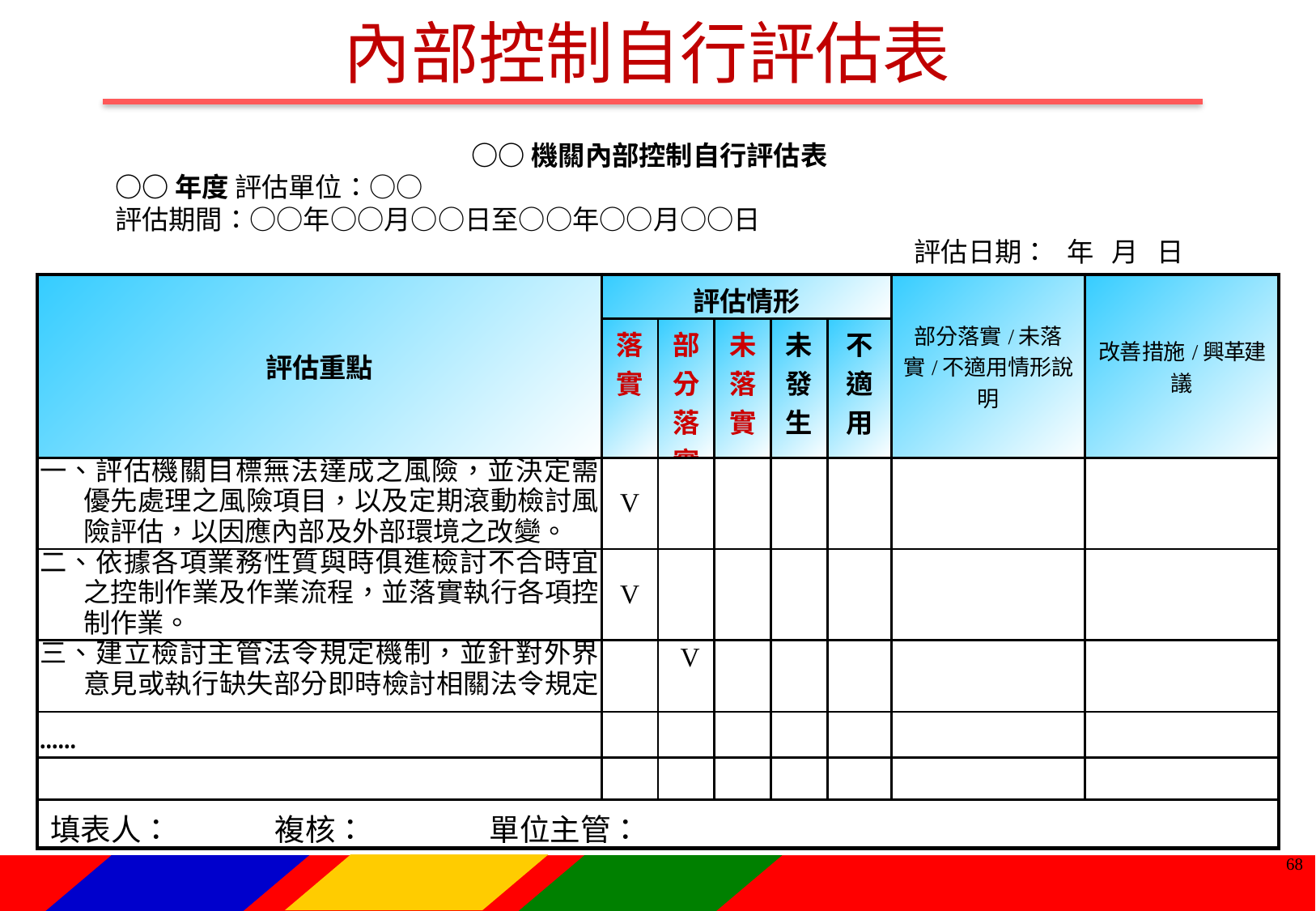

內部控制自行評估表
○○機關內部控制自行評估表
○○年度 評估單位：○○
評估期間：○○年○○月○○日至○○年○○月○○日
評估日期：   年   月   日
| 評估重點 | 評估情形 |  |  |  |  | 部分落實/未落實/不適用情形說明 | 改善措施/興革建議 |
| --- | --- | --- | --- | --- | --- | --- | --- |
|  | 落實 | 部分 落實 | 未落實 | 未發生 | 不 適 用 |  |  |
| 一、評估機關目標無法達成之風險，並決定需優先處理之風險項目，以及定期滾動檢討風險評估，以因應內部及外部環境之改變。 | V |  |  |  |  |  |  |
| 二、依據各項業務性質與時俱進檢討不合時宜之控制作業及作業流程，並落實執行各項控制作業。 | V |  |  |  |  |  |  |
| 三、建立檢討主管法令規定機制，並針對外界意見或執行缺失部分即時檢討相關法令規定。 |  | V |  |  |  |  |  |
| …… |  |  |  |  |  |  |  |
|  |  |  |  |  |  |  |  |
| 填表人： 複核： 單位主管： |  |  |  |  |  |  |  |
68